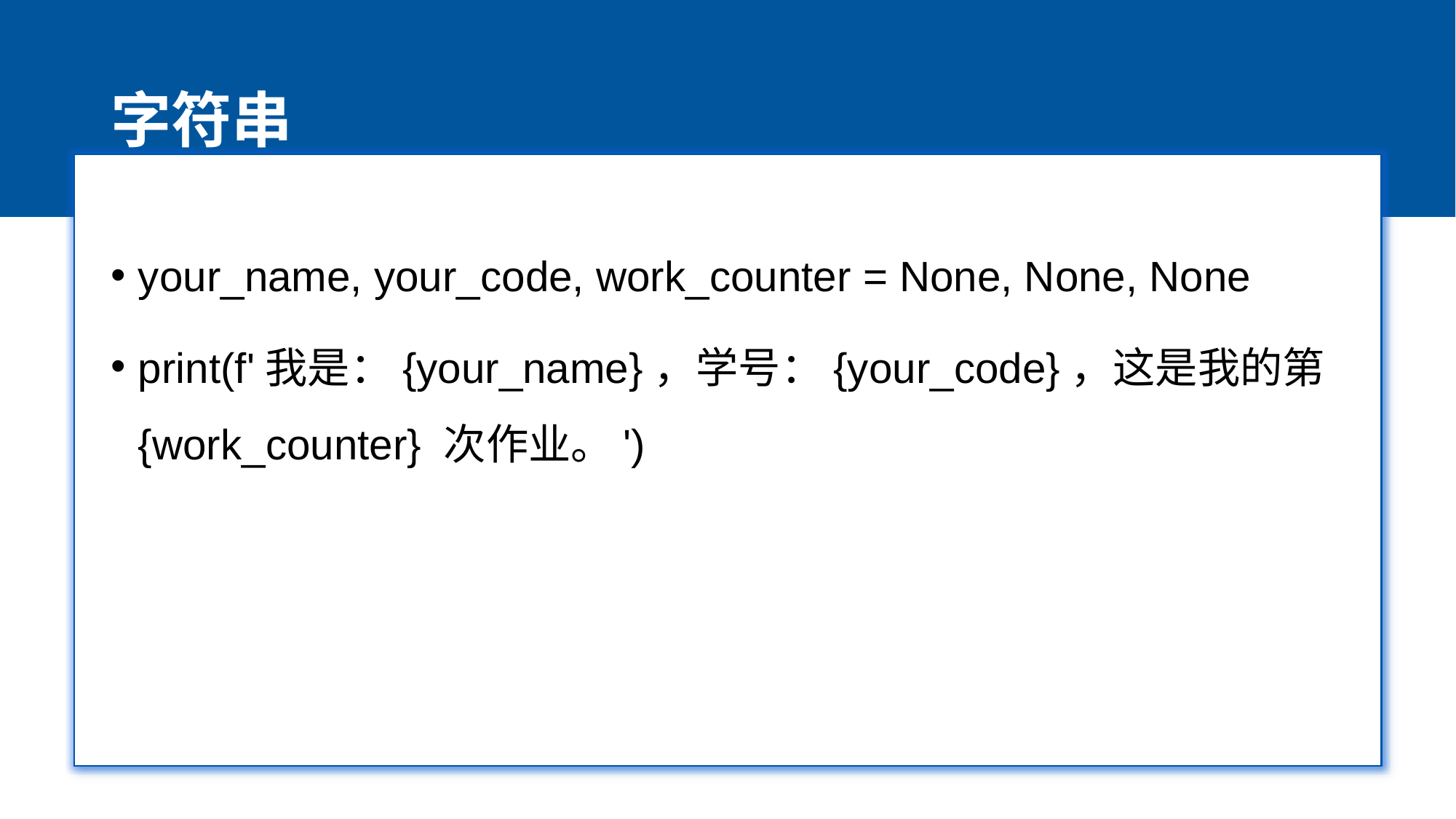

# 字符串
your_name, your_code, work_counter = None, None, None
print(f'我是：{your_name}，学号：{your_code}，这是我的第 {work_counter} 次作业。')